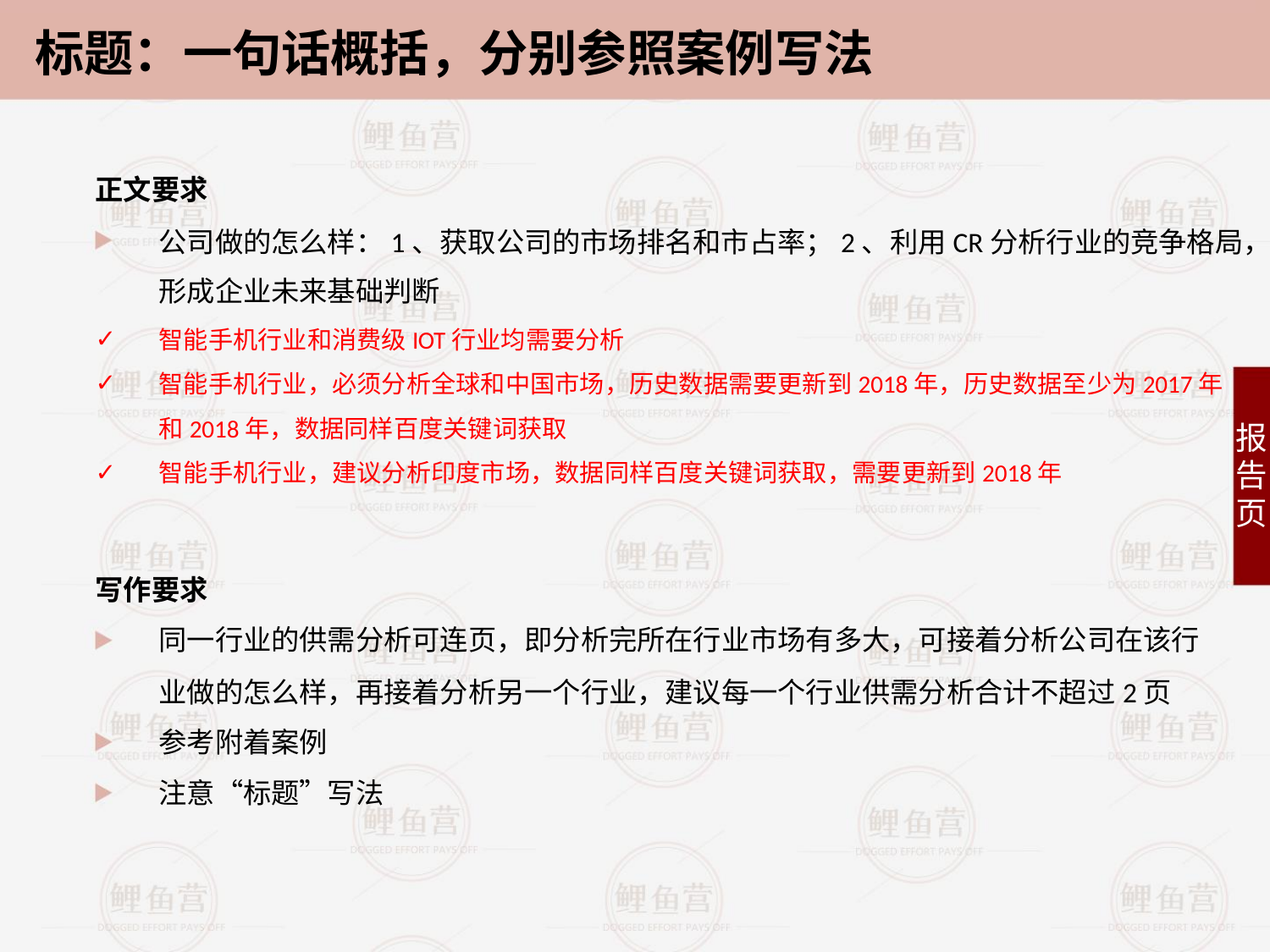

标题：一句话概括，分别参照案例写法
正文要求
公司做的怎么样：1、获取公司的市场排名和市占率；2、利用CR分析行业的竞争格局，
形成企业未来基础判断
智能手机行业和消费级IOT行业均需要分析
✓
✓
智能手机行业，必须分析全球和中国市场，历史数据需要更新到2018年，历史数据至少为2017年
和2018年，数据同样百度关键词获取
报
告
页
智能手机行业，建议分析印度市场，数据同样百度关键词获取，需要更新到2018年
✓
写作要求
同一行业的供需分析可连页，即分析完所在行业市场有多大，可接着分析公司在该行
业做的怎么样，再接着分析另一个行业，建议每一个行业供需分析合计不超过2页
参考附着案例
注意“标题”写法